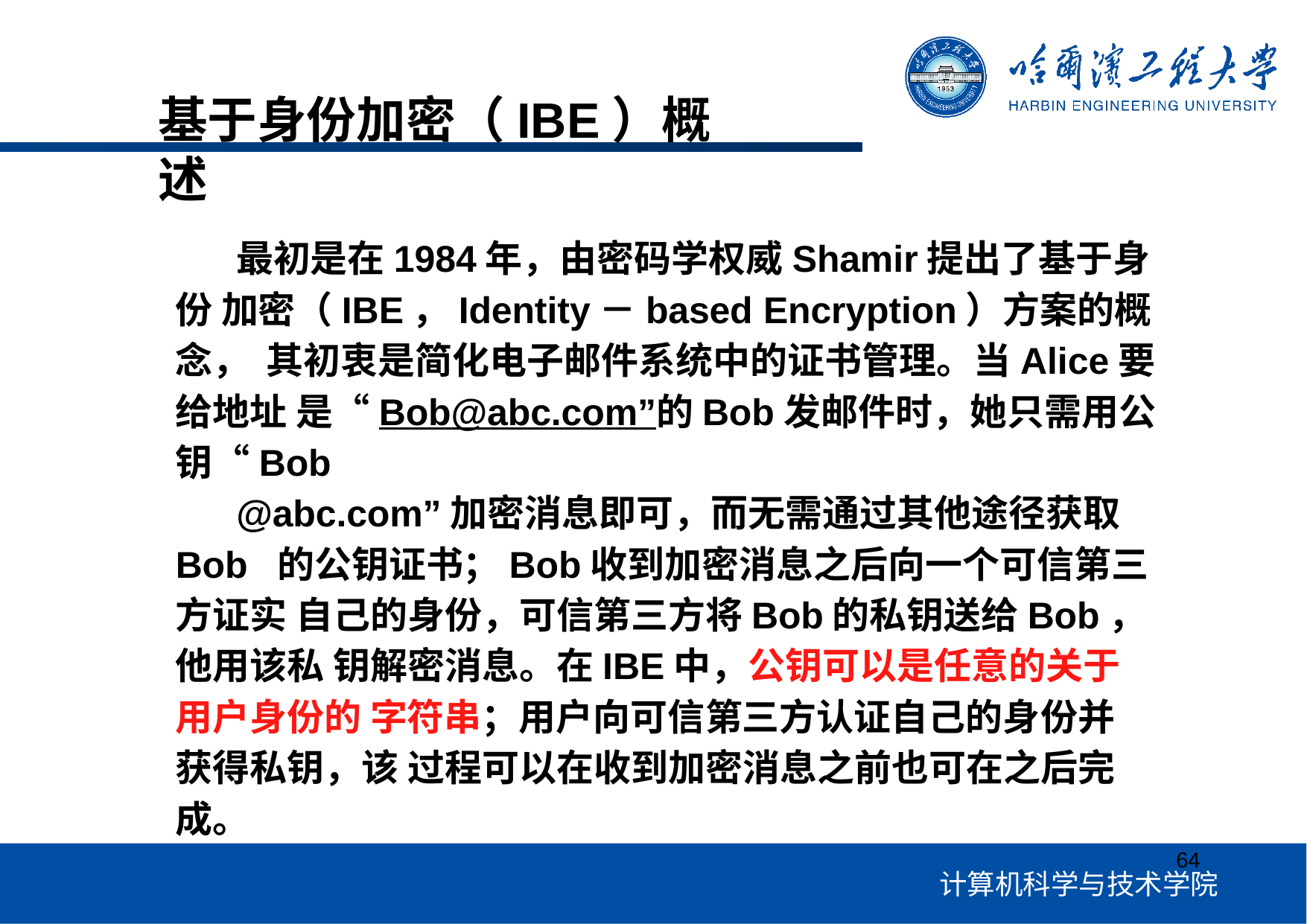

# 基于身份加密（IBE）概述
最初是在1984年，由密码学权威Shamir提出了基于身份 加密（IBE，Identity－based Encryption）方案的概念，  其初衷是简化电子邮件系统中的证书管理。当Alice要给地址 是“Bob@abc.com”的Bob发邮件时，她只需用公钥“Bob
@abc.com”加密消息即可，而无需通过其他途径获取Bob  的公钥证书；Bob收到加密消息之后向一个可信第三方证实 自己的身份，可信第三方将Bob的私钥送给Bob，他用该私 钥解密消息。在IBE中，公钥可以是任意的关于用户身份的 字符串；用户向可信第三方认证自己的身份并获得私钥，该 过程可以在收到加密消息之前也可在之后完成。
64